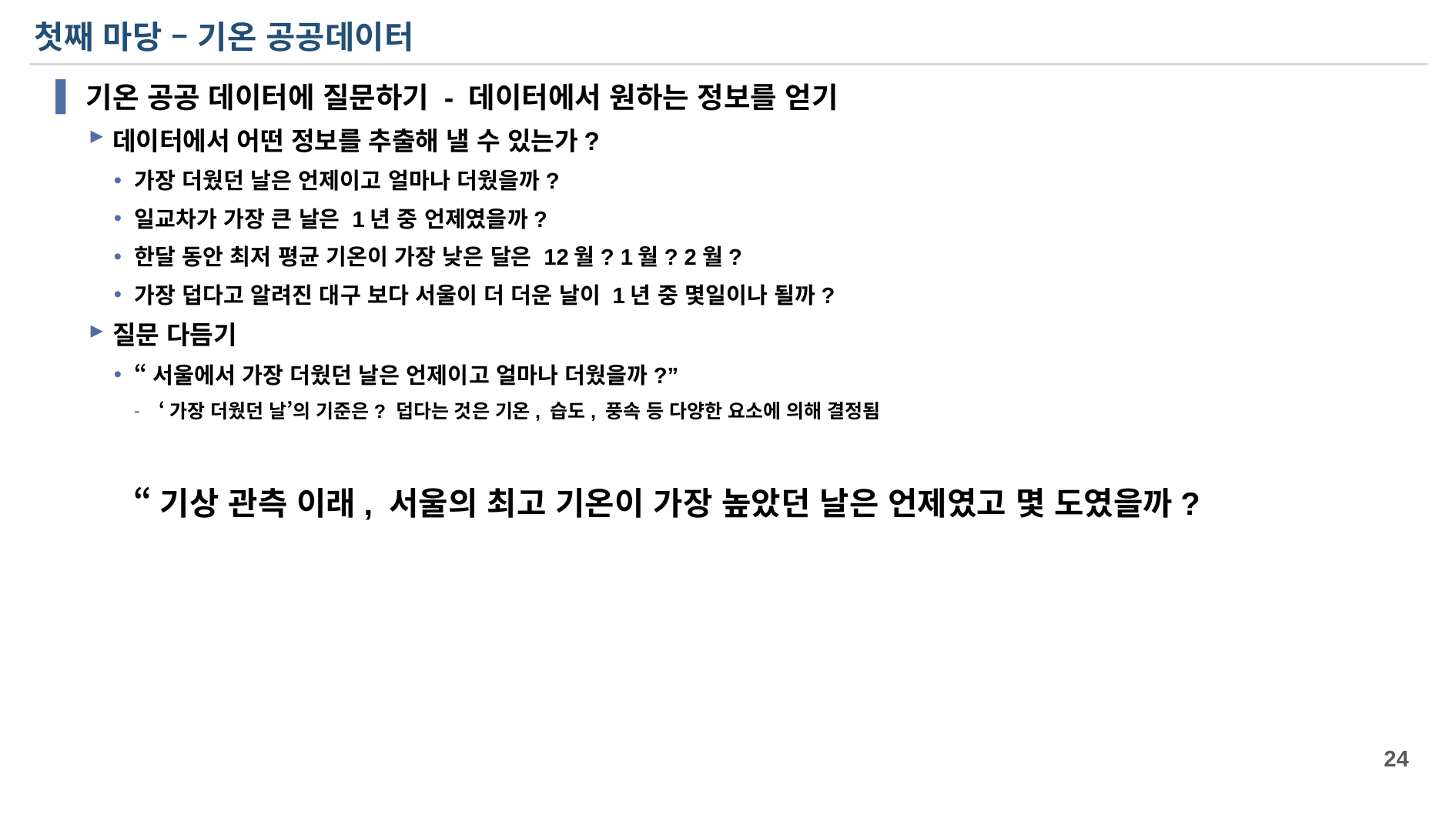

# 첫째 마당 – 기온 공공데이터
기온 공공 데이터에 질문하기 - 데이터에서 원하는 정보를 얻기
데이터에서 어떤 정보를 추출해 낼 수 있는가?
가장 더웠던 날은 언제이고 얼마나 더웠을까?
일교차가 가장 큰 날은 1년 중 언제였을까?
한달 동안 최저 평균 기온이 가장 낮은 달은 12월? 1월? 2월?
가장 덥다고 알려진 대구 보다 서울이 더 더운 날이 1년 중 몇일이나 될까?
질문 다듬기
“서울에서 가장 더웠던 날은 언제이고 얼마나 더웠을까?”
‘가장 더웠던 날’의 기준은? 덥다는 것은 기온, 습도, 풍속 등 다양한 요소에 의해 결정됨

“기상 관측 이래, 서울의 최고 기온이 가장 높았던 날은 언제였고 몇 도였을까?
24